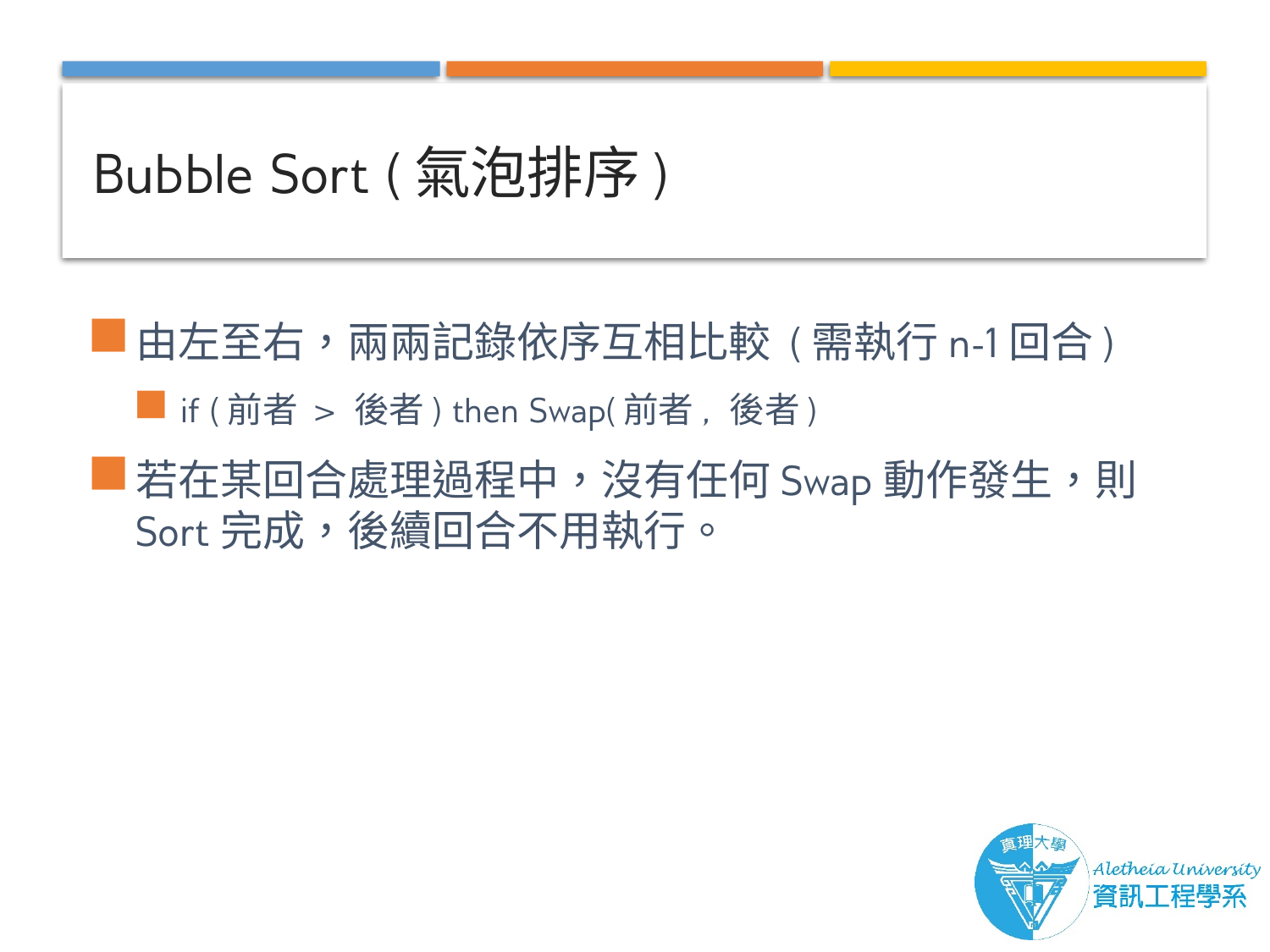

# Bubble Sort (氣泡排序)
由左至右，兩兩記錄依序互相比較 (需執行n-1回合)
if (前者 > 後者) then Swap(前者, 後者)
若在某回合處理過程中，沒有任何Swap動作發生，則Sort完成，後續回合不用執行。